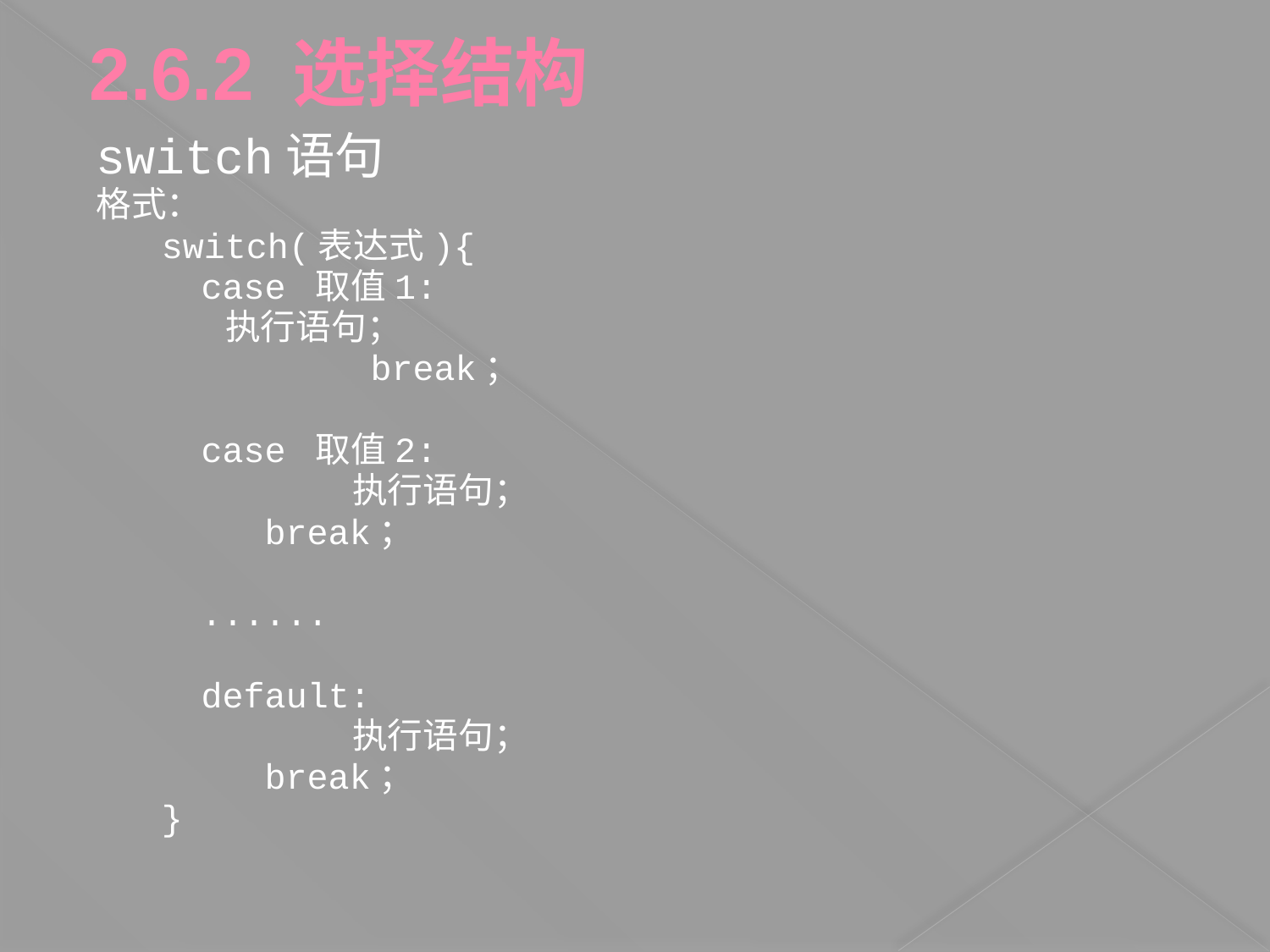

2.6.2 选择结构
switch语句
格式：
switch(表达式){
	case 取值1:
	  执行语句；
		  break；

	case 取值2:
		  执行语句；
	   break；

	......

	default:
		  执行语句；
	   break；
}